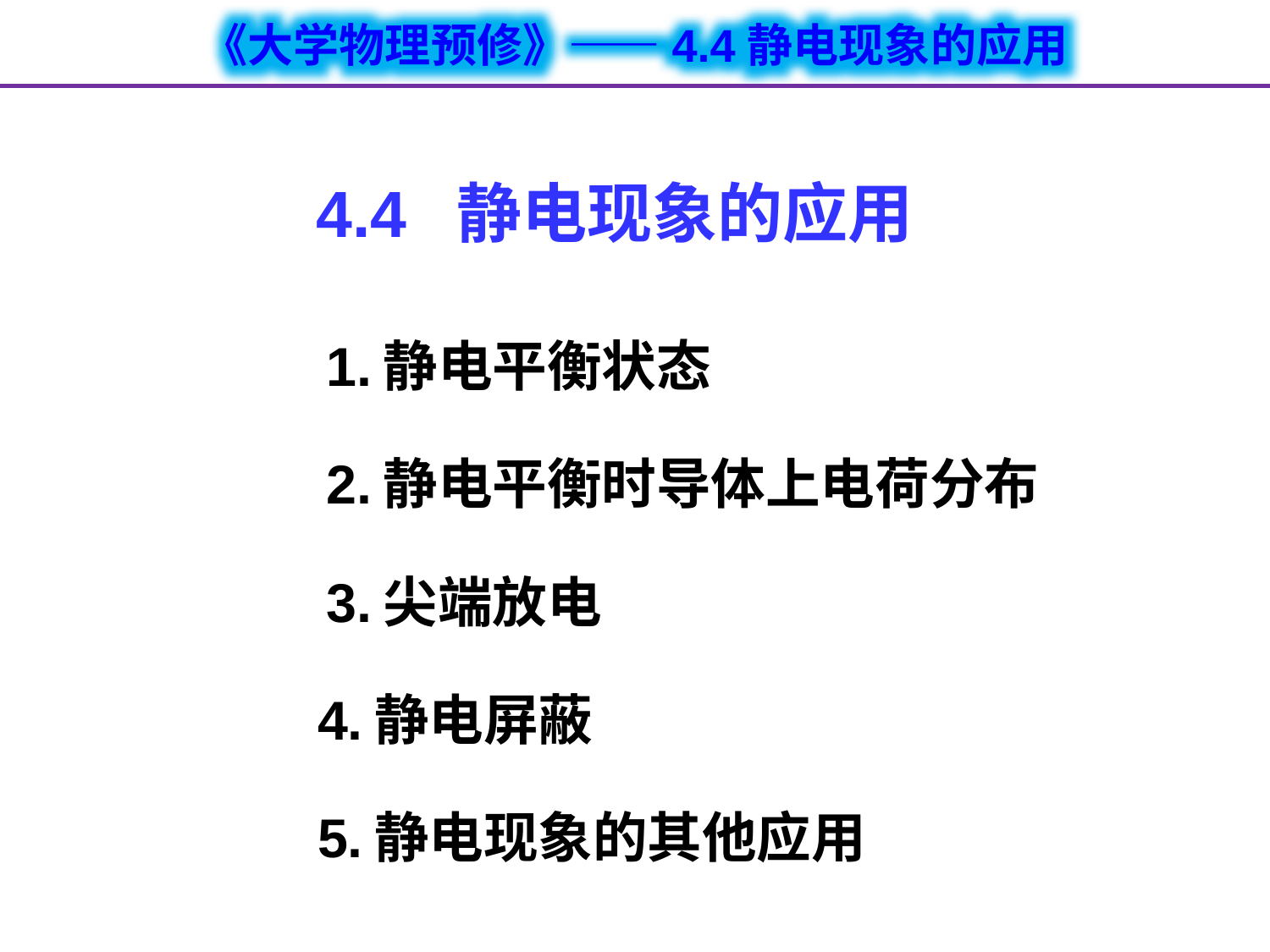

# 4.4  静电现象的应用
    1.静电平衡状态
    2.静电平衡时导体上电荷分布
    3.尖端放电
      4.静电屏蔽
      5.静电现象的其他应用